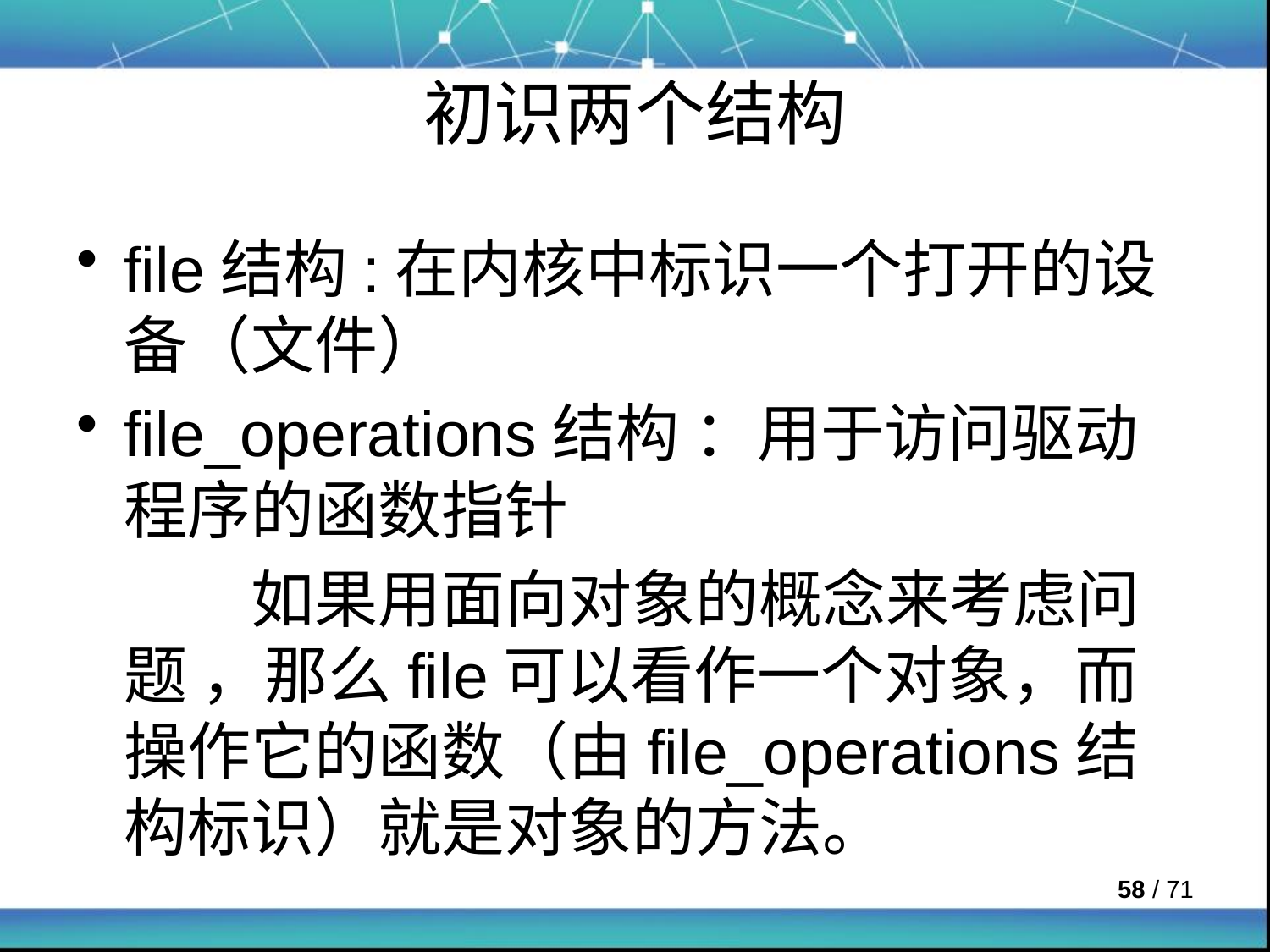

# 初识两个结构
file结构:在内核中标识一个打开的设备（文件）
file_operations结构 ：用于访问驱动程序的函数指针
		如果用面向对象的概念来考虑问题 ，那么file可以看作一个对象，而操作它的函数（由file_operations结构标识）就是对象的方法。
58 / 71